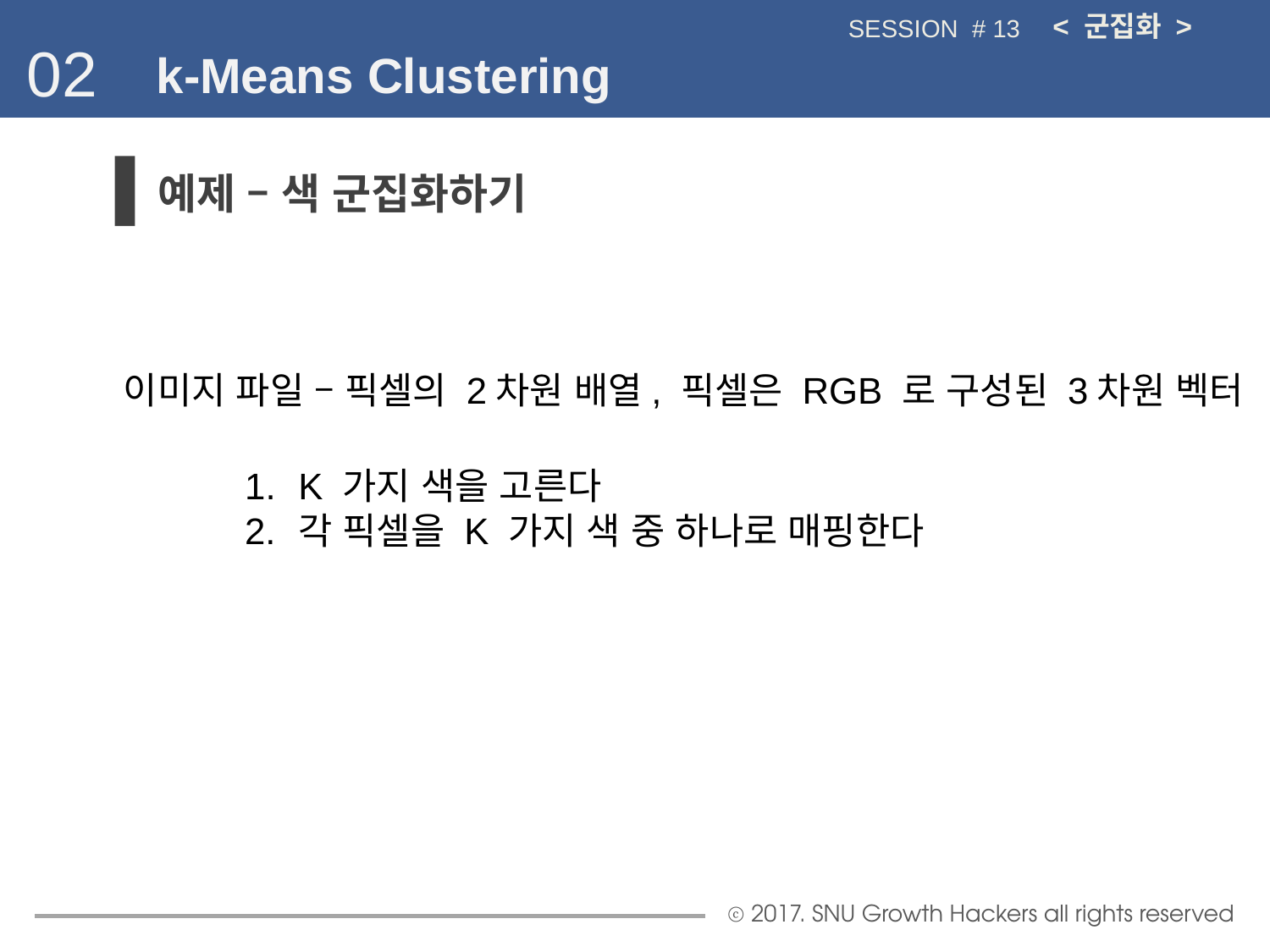

< 군집화 >
SESSION  # 13
02
k-Means Clustering

예제 – 색 군집화하기
이미지 파일 – 픽셀의 2차원 배열, 픽셀은 RGB 로 구성된 3차원 벡터
K 가지 색을 고른다
각 픽셀을 K 가지 색 중 하나로 매핑한다
ⓒ 2017. SNU Growth Hackers all rights reserved